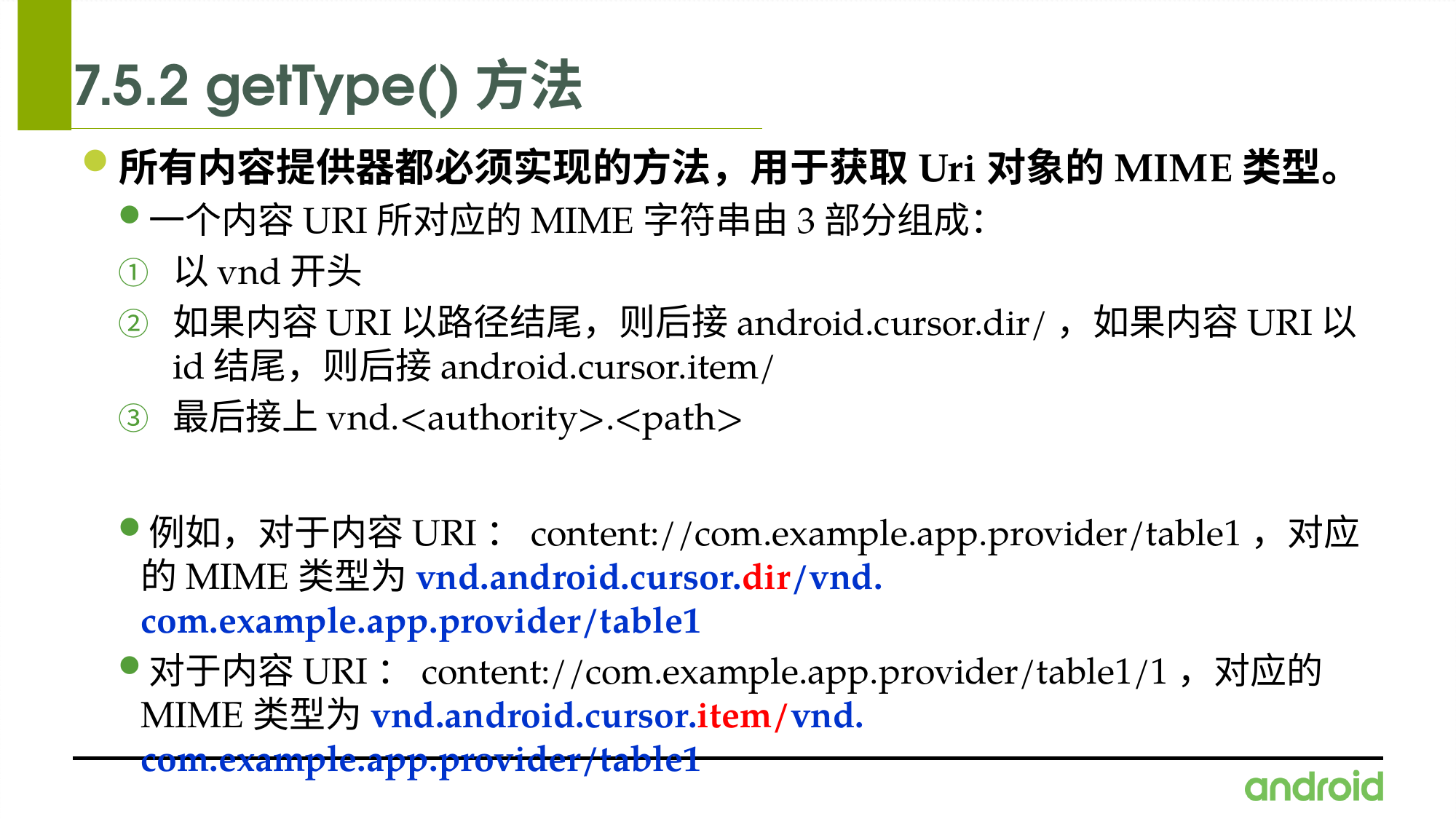

# 7.5.2 getType()方法
所有内容提供器都必须实现的方法，用于获取Uri对象的MIME类型。
一个内容URI所对应的MIME字符串由3部分组成：
以vnd开头
如果内容URI以路径结尾，则后接android.cursor.dir/，如果内容URI以id结尾，则后接android.cursor.item/
最后接上vnd.<authority>.<path>

例如，对于内容URI：content://com.example.app.provider/table1，对应的MIME类型为vnd.android.cursor.dir/vnd. com.example.app.provider/table1
对于内容URI：content://com.example.app.provider/table1/1，对应的MIME类型为vnd.android.cursor.item/vnd. com.example.app.provider/table1